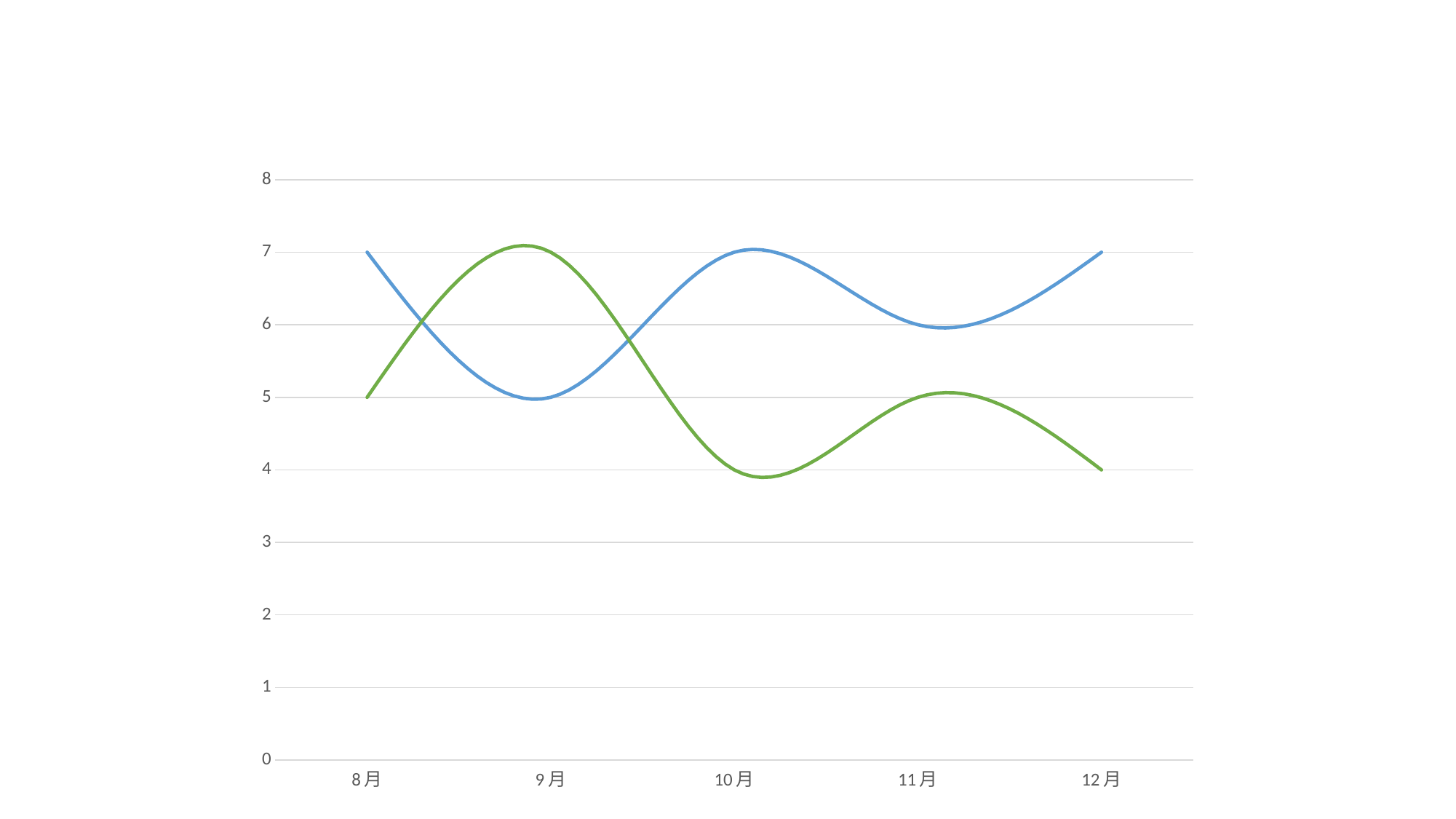

### Chart

| Category | 系列 1 | 系列 2 |
|---|---|---|
| 8月 | 7.0 | 5.0 |
| 9月 | 5.0 | 7.0 |
| 10月 | 7.0 | 4.0 |
| 11月 | 6.0 | 5.0 |
| 12月 | 7.0 | 4.0 |